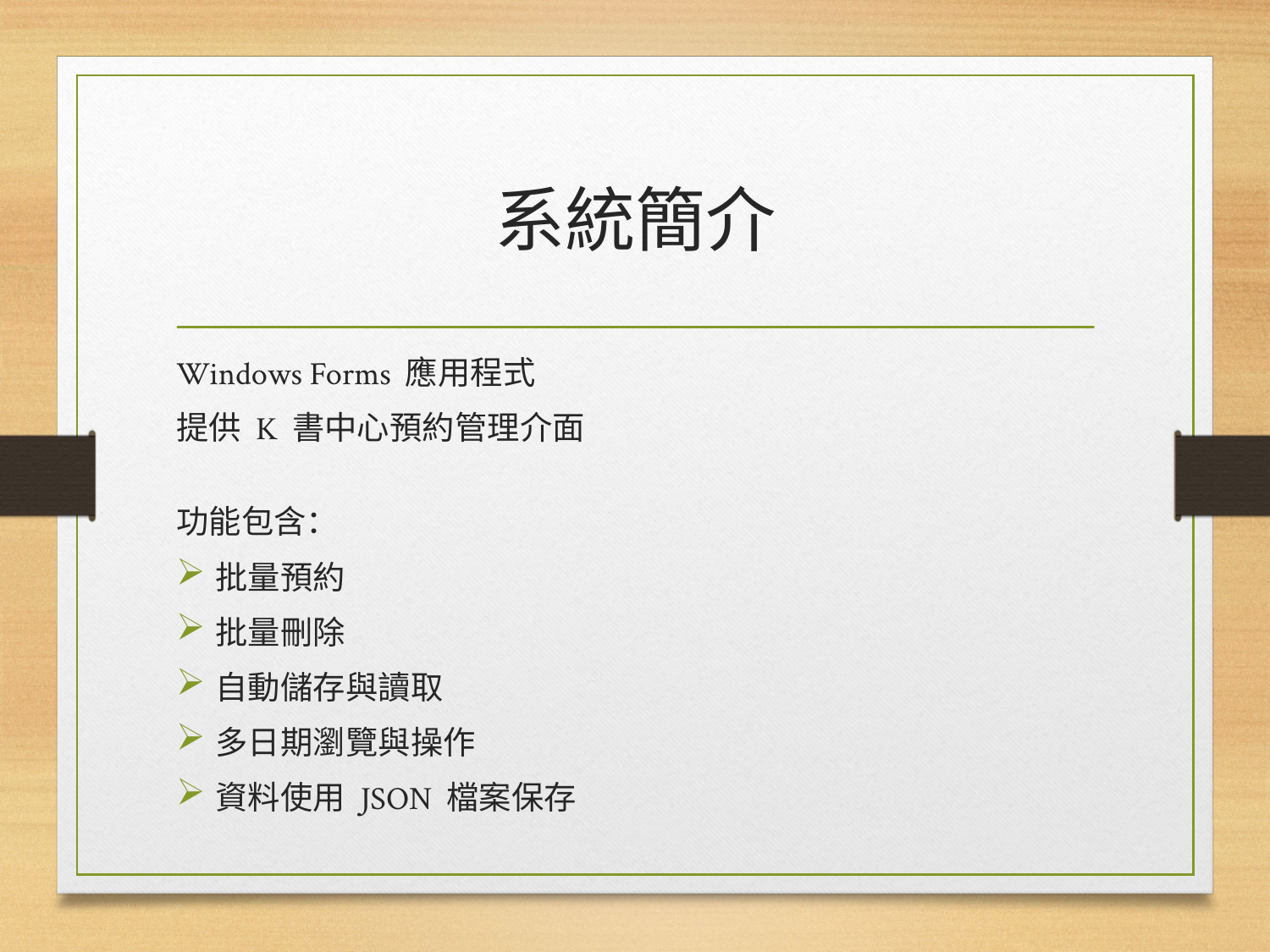

# 系統簡介
Windows Forms 應用程式
提供 K 書中心預約管理介面
功能包含：
批量預約
批量刪除
自動儲存與讀取
多日期瀏覽與操作
資料使用 JSON 檔案保存